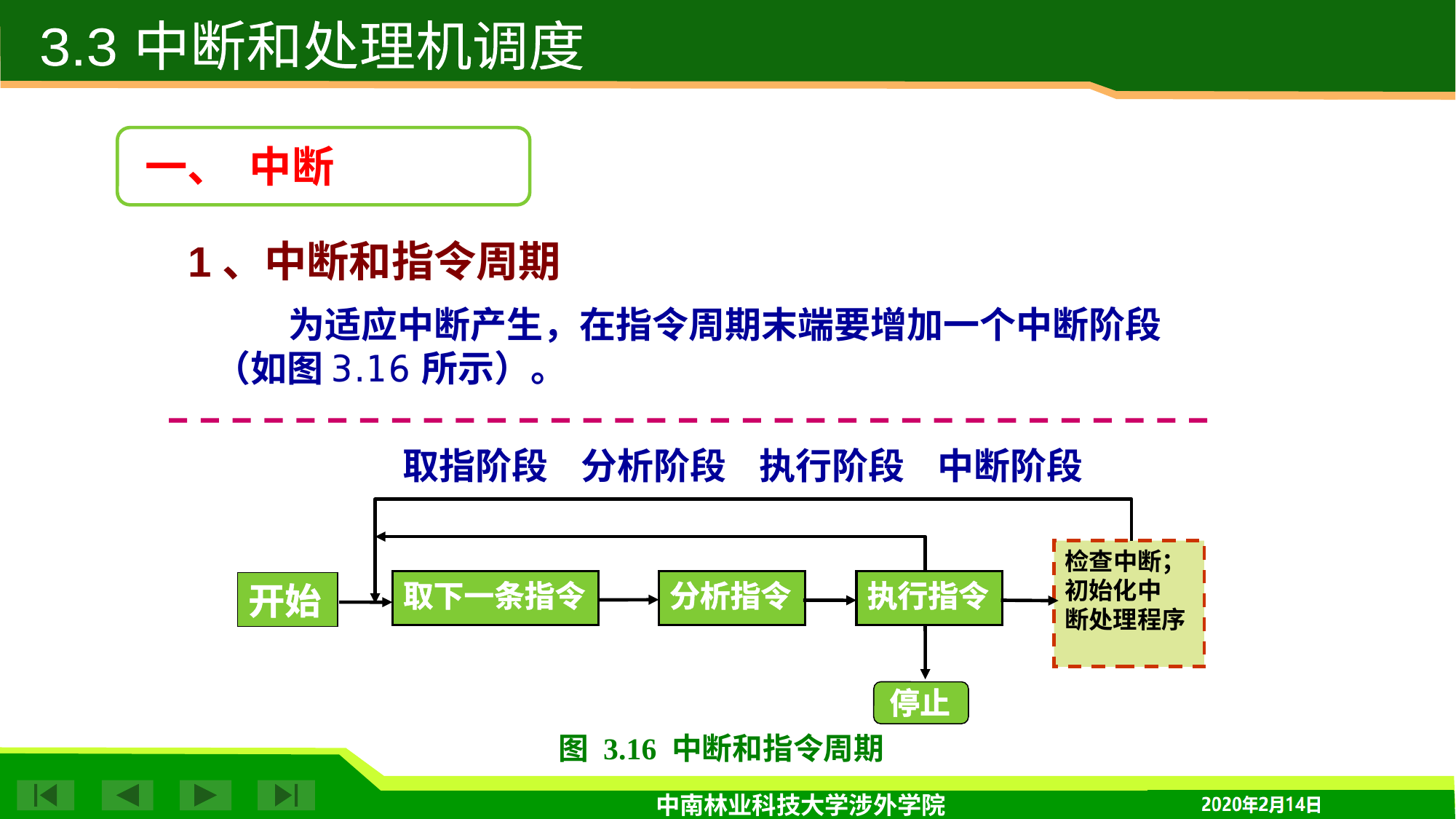

3.3 中断和处理机调度

一、  中断
1、中断和指令周期
        为适应中断产生，在指令周期末端要增加一个中断阶段（如图3.16所示）。

  取指阶段    分析阶段    执行阶段    中断阶段

检查中断；
初始化中
断处理程序
取下一条指令
分析指令
执行指令
开始

停止

图 3.16 中断和指令周期